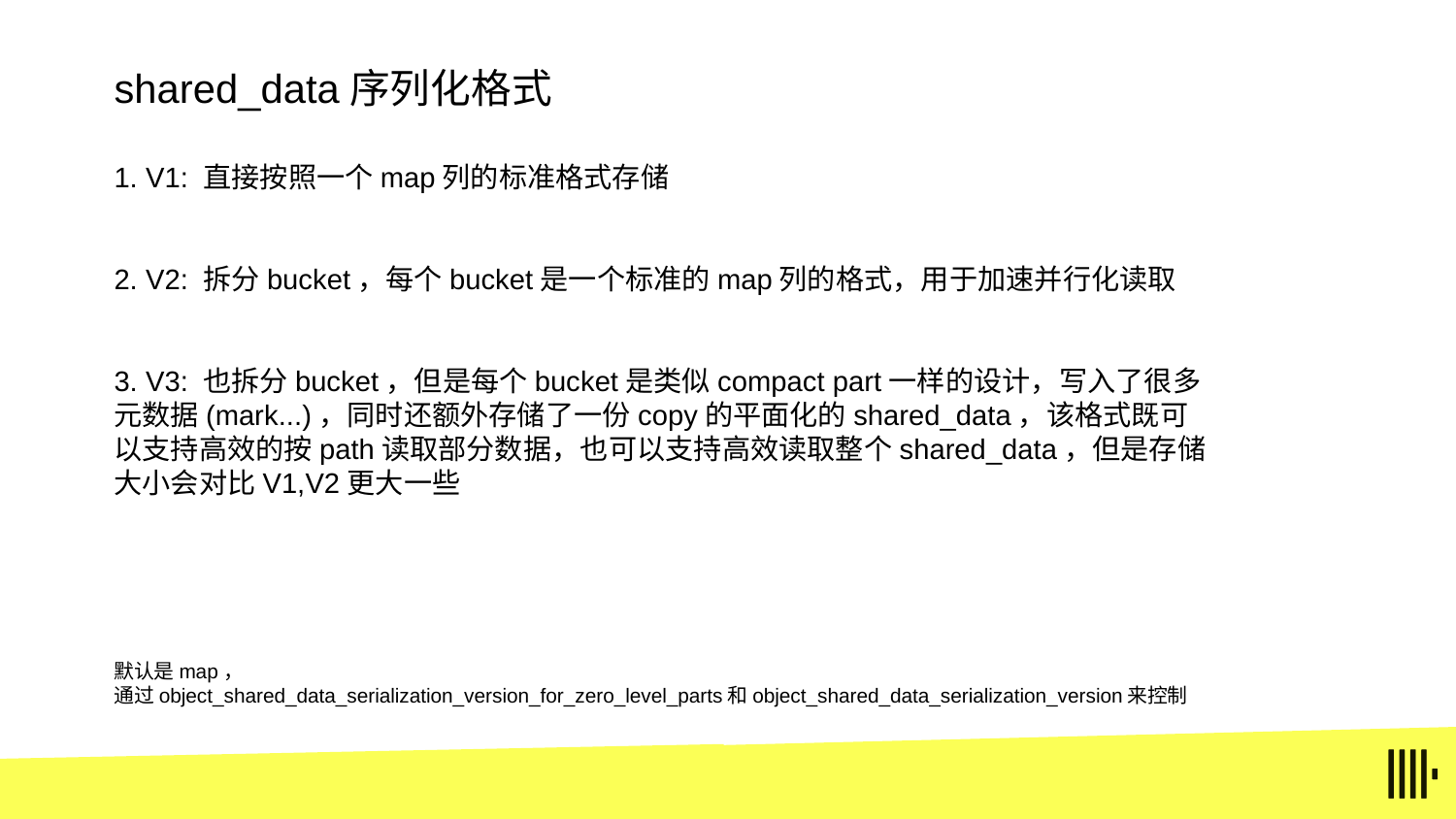

shared_data序列化格式

1. V1: 直接按照一个map列的标准格式存储

2. V2: 拆分bucket，每个bucket是一个标准的map列的格式，用于加速并行化读取

3. V3: 也拆分bucket，但是每个bucket是类似compact part一样的设计，写入了很多元数据(mark...)，同时还额外存储了一份copy的平面化的shared_data，该格式既可以支持高效的按path读取部分数据，也可以支持高效读取整个shared_data，但是存储大小会对比V1,V2更大一些

默认是map，
通过object_shared_data_serialization_version_for_zero_level_parts和object_shared_data_serialization_version来控制